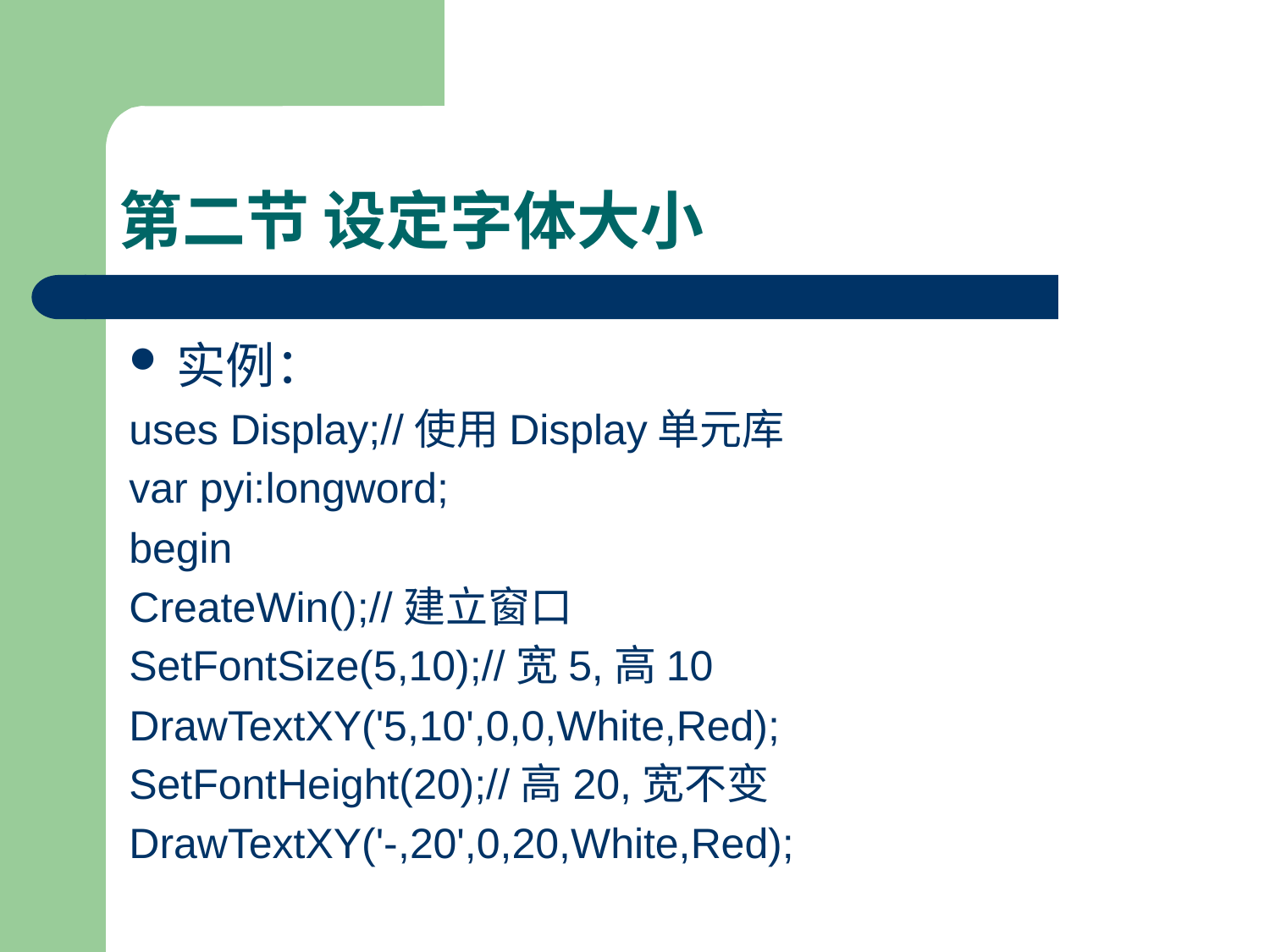

# 第二节 设定字体大小
实例：
uses Display;//使用Display单元库
var pyi:longword;
begin
CreateWin();//建立窗口
SetFontSize(5,10);//宽5,高10
DrawTextXY('5,10',0,0,White,Red);
SetFontHeight(20);//高20,宽不变
DrawTextXY('-,20',0,20,White,Red);